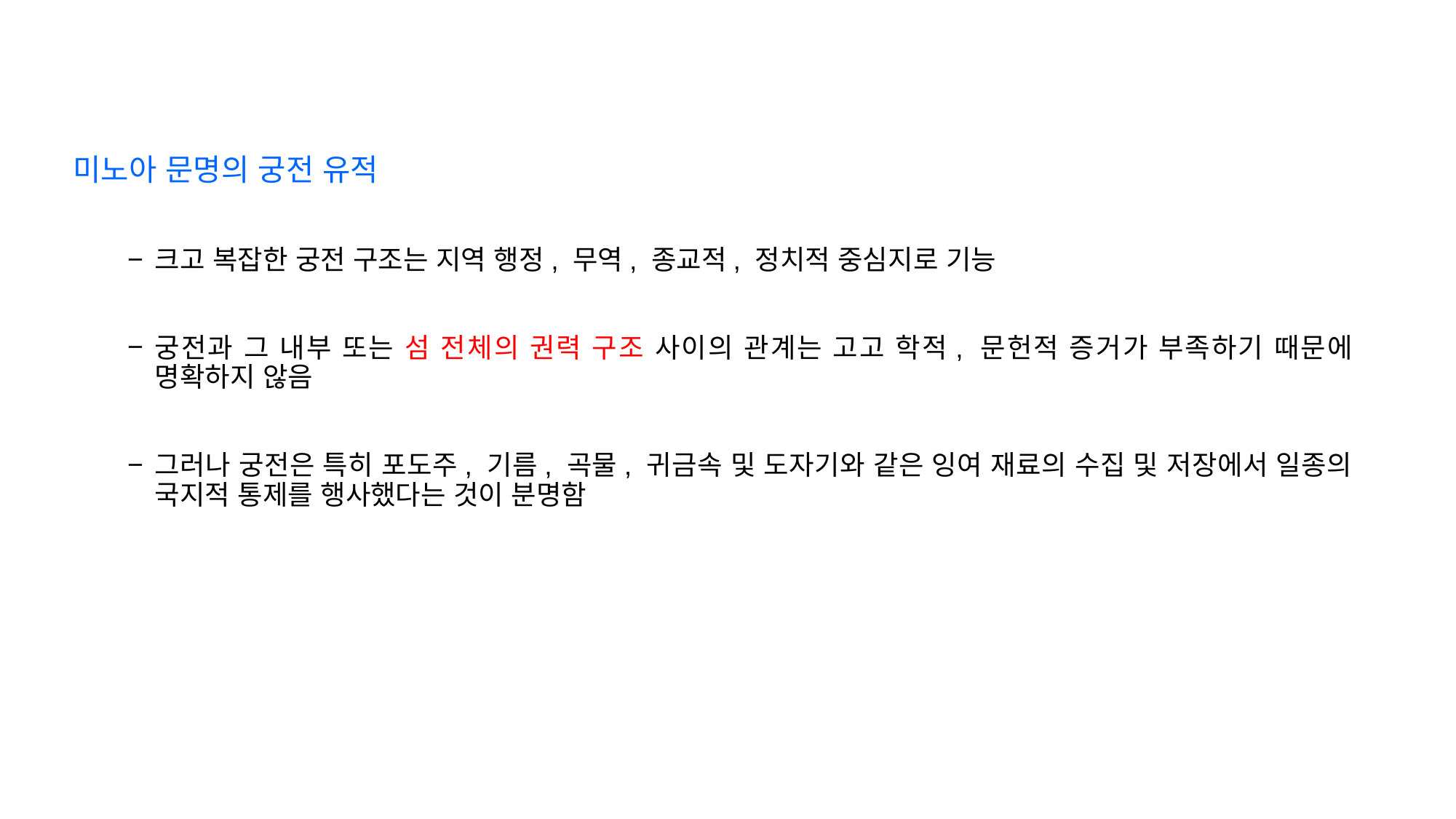

미노아 문명의 궁전 유적

크고 복잡한 궁전 구조는 지역 행정, 무역, 종교적, 정치적 중심지로 기능

궁전과 그 내부 또는 섬 전체의 권력 구조 사이의 관계는 고고 학적, 문헌적 증거가 부족하기 때문에 명확하지 않음

그러나 궁전은 특히 포도주, 기름, 곡물, 귀금속 및 도자기와 같은 잉여 재료의 수집 및 저장에서 일종의 국지적 통제를 행사했다는 것이 분명함